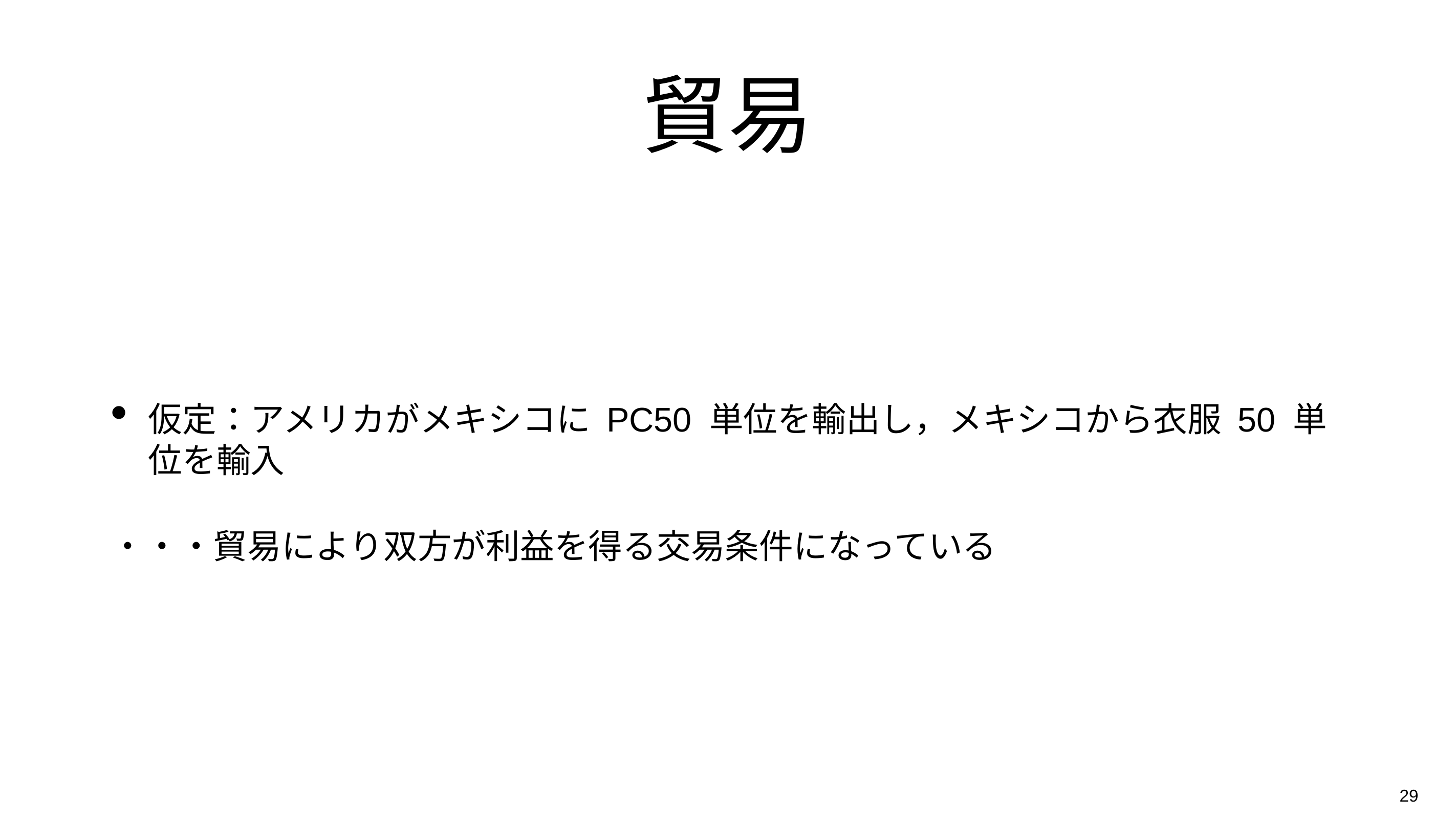

# 貿易
仮定：アメリカがメキシコに PC50 単位を輸出し，メキシコから衣服 50 単位を輸入
・・・貿易により双方が利益を得る交易条件になっている
29